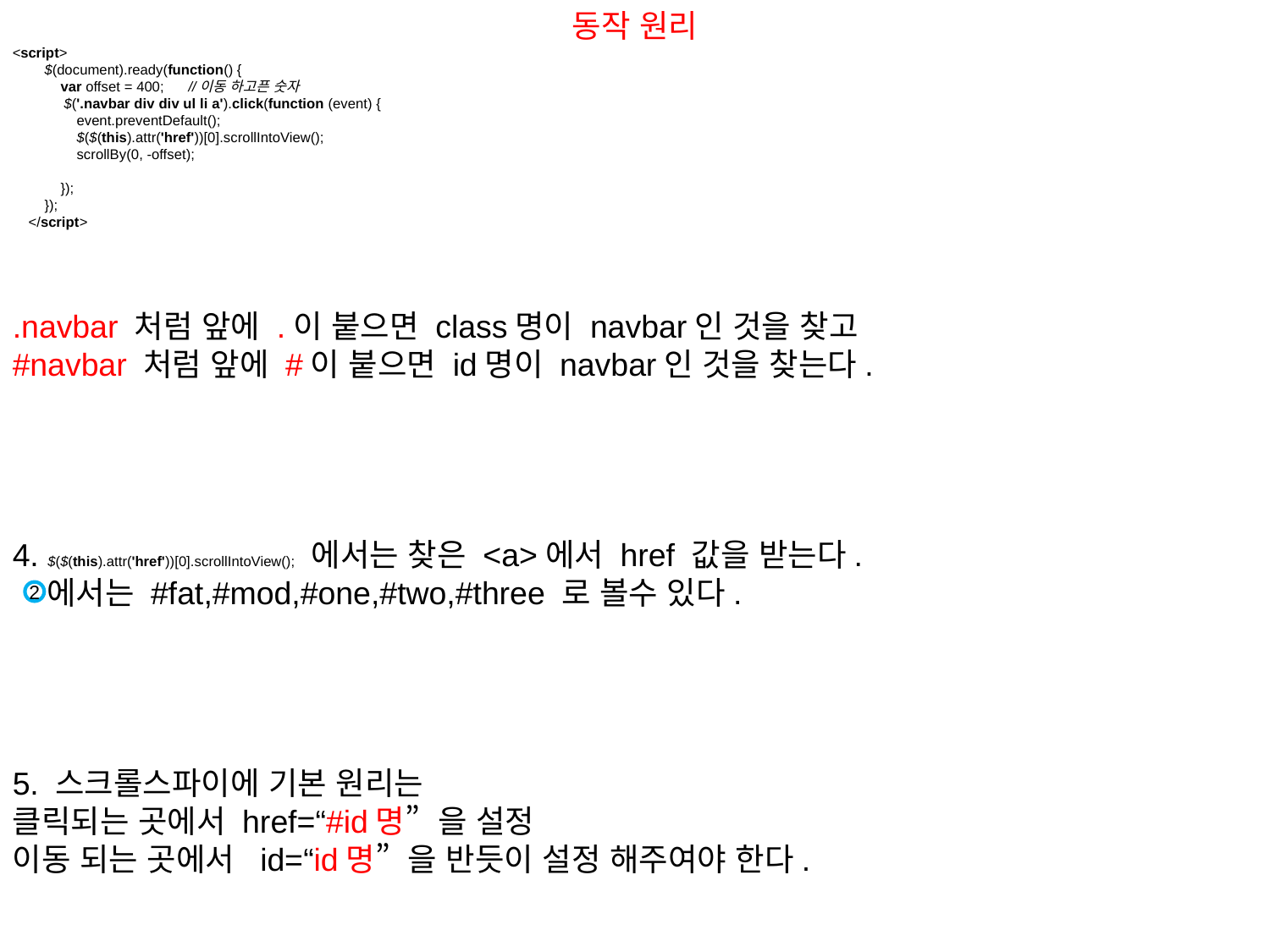

동작 원리
<script>
        $(document).ready(function() {
            var offset = 400;      //이동 하고픈 숫자
            $('.navbar div div ul li a').click(function (event) {
                event.preventDefault();
                $($(this).attr('href'))[0].scrollIntoView();
                scrollBy(0, -offset);
            });
        });
    </script>

.navbar 처럼 앞에 .이 붙으면 class명이 navbar인 것을 찾고
#navbar 처럼 앞에 #이 붙으면 id명이 navbar인 것을 찾는다.

4. $($(this).attr('href'))[0].scrollIntoView(); 에서는 찾은 <a>에서 href 값을 받는다.
   에서는 #fat,#mod,#one,#two,#three 로 볼수 있다.

5. 스크롤스파이에 기본 원리는
클릭되는 곳에서 href=“#id명”  을 설정
이동 되는 곳에서  id=“id명”  을 반듯이 설정 해주여야 한다.
2